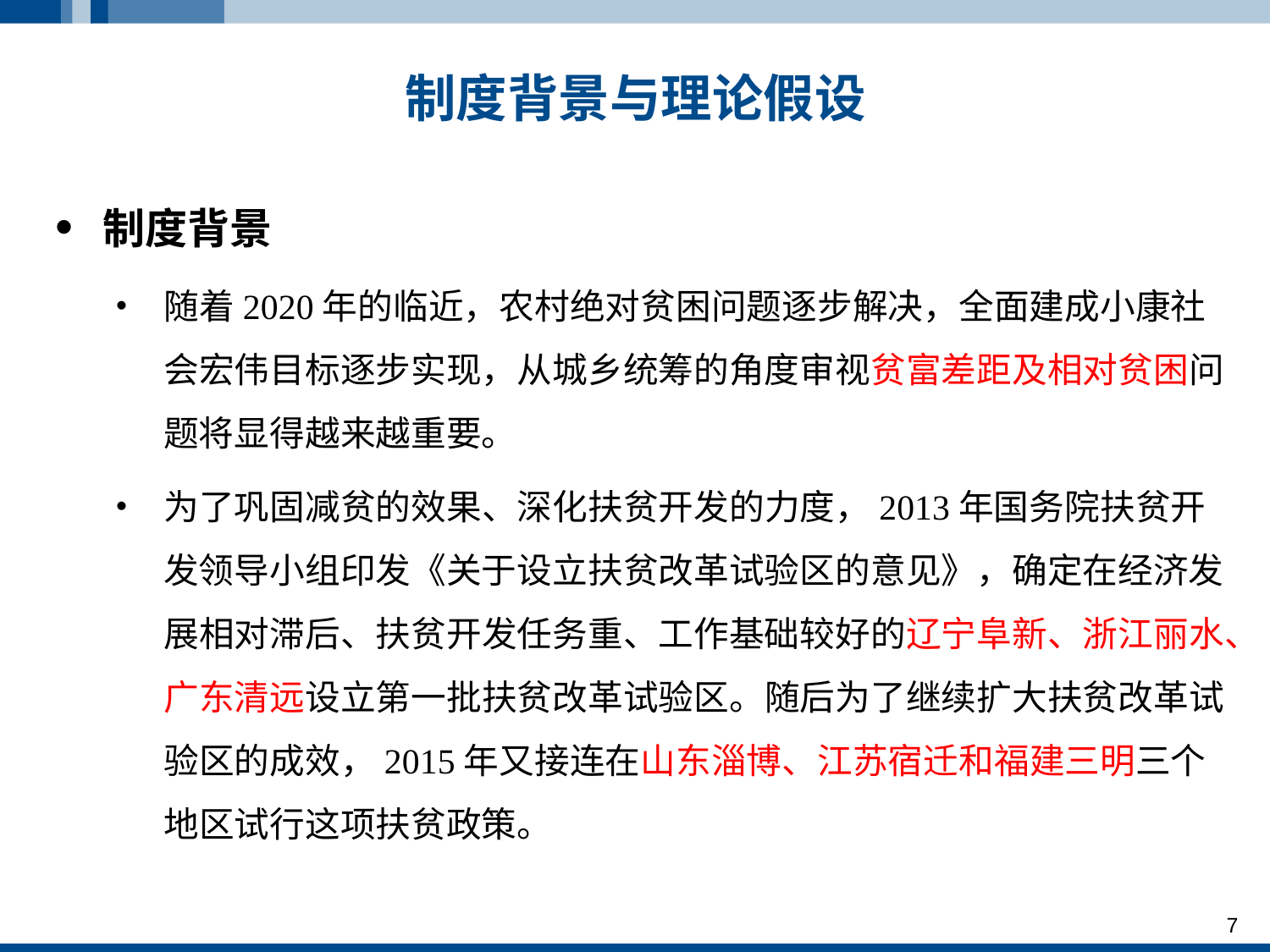

# 制度背景与理论假设
制度背景
随着2020年的临近，农村绝对贫困问题逐步解决，全面建成小康社会宏伟目标逐步实现，从城乡统筹的角度审视贫富差距及相对贫困问题将显得越来越重要。
为了巩固减贫的效果、深化扶贫开发的力度，2013年国务院扶贫开发领导小组印发《关于设立扶贫改革试验区的意见》，确定在经济发展相对滞后、扶贫开发任务重、工作基础较好的辽宁阜新、浙江丽水、广东清远设立第一批扶贫改革试验区。随后为了继续扩大扶贫改革试验区的成效，2015年又接连在山东淄博、江苏宿迁和福建三明三个地区试行这项扶贫政策。

7